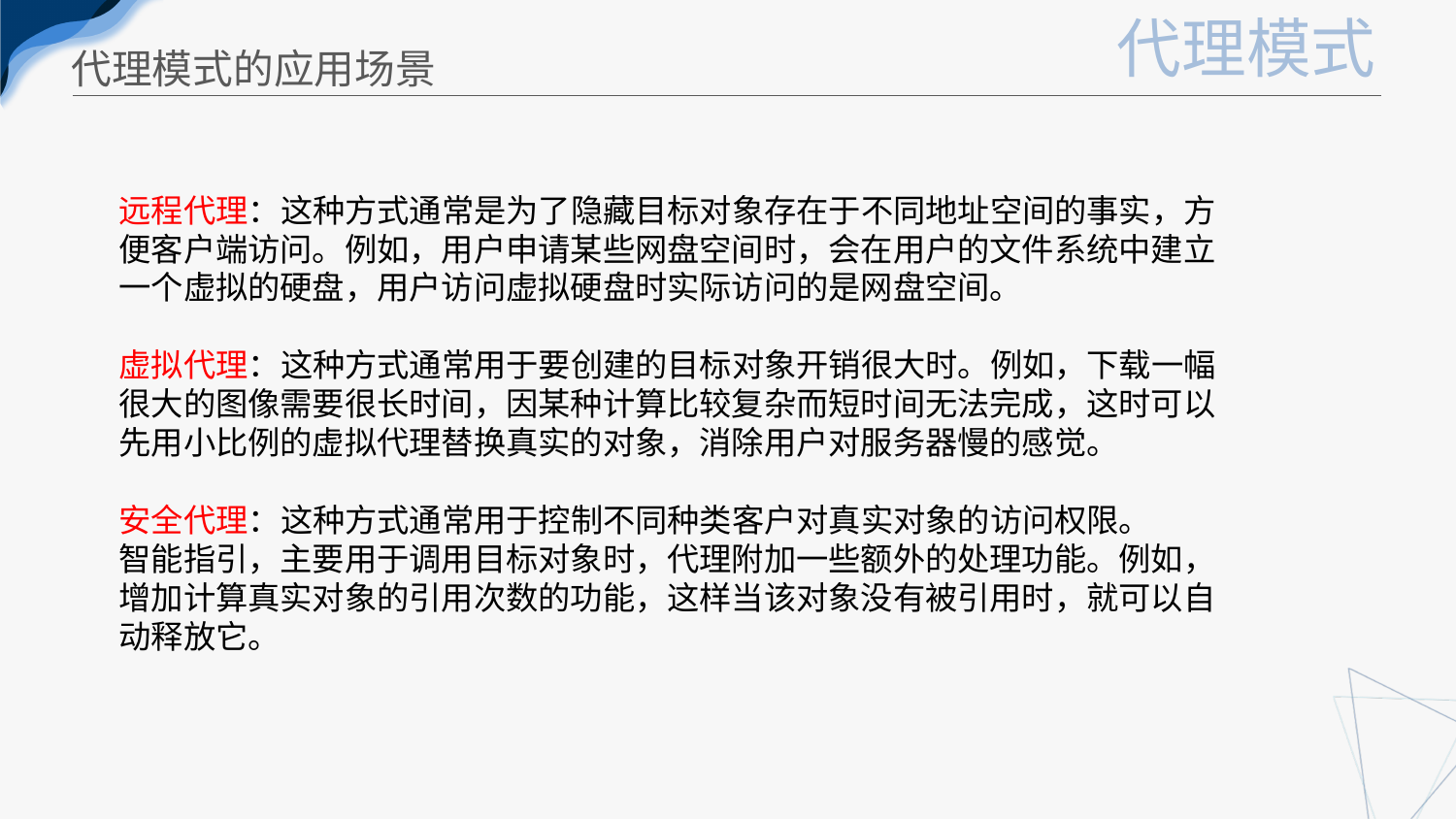

代理模式的应用场景
远程代理：这种方式通常是为了隐藏目标对象存在于不同地址空间的事实，方便客户端访问。例如，用户申请某些网盘空间时，会在用户的文件系统中建立一个虚拟的硬盘，用户访问虚拟硬盘时实际访问的是网盘空间。

虚拟代理：这种方式通常用于要创建的目标对象开销很大时。例如，下载一幅很大的图像需要很长时间，因某种计算比较复杂而短时间无法完成，这时可以先用小比例的虚拟代理替换真实的对象，消除用户对服务器慢的感觉。

安全代理：这种方式通常用于控制不同种类客户对真实对象的访问权限。
智能指引，主要用于调用目标对象时，代理附加一些额外的处理功能。例如，增加计算真实对象的引用次数的功能，这样当该对象没有被引用时，就可以自动释放它。